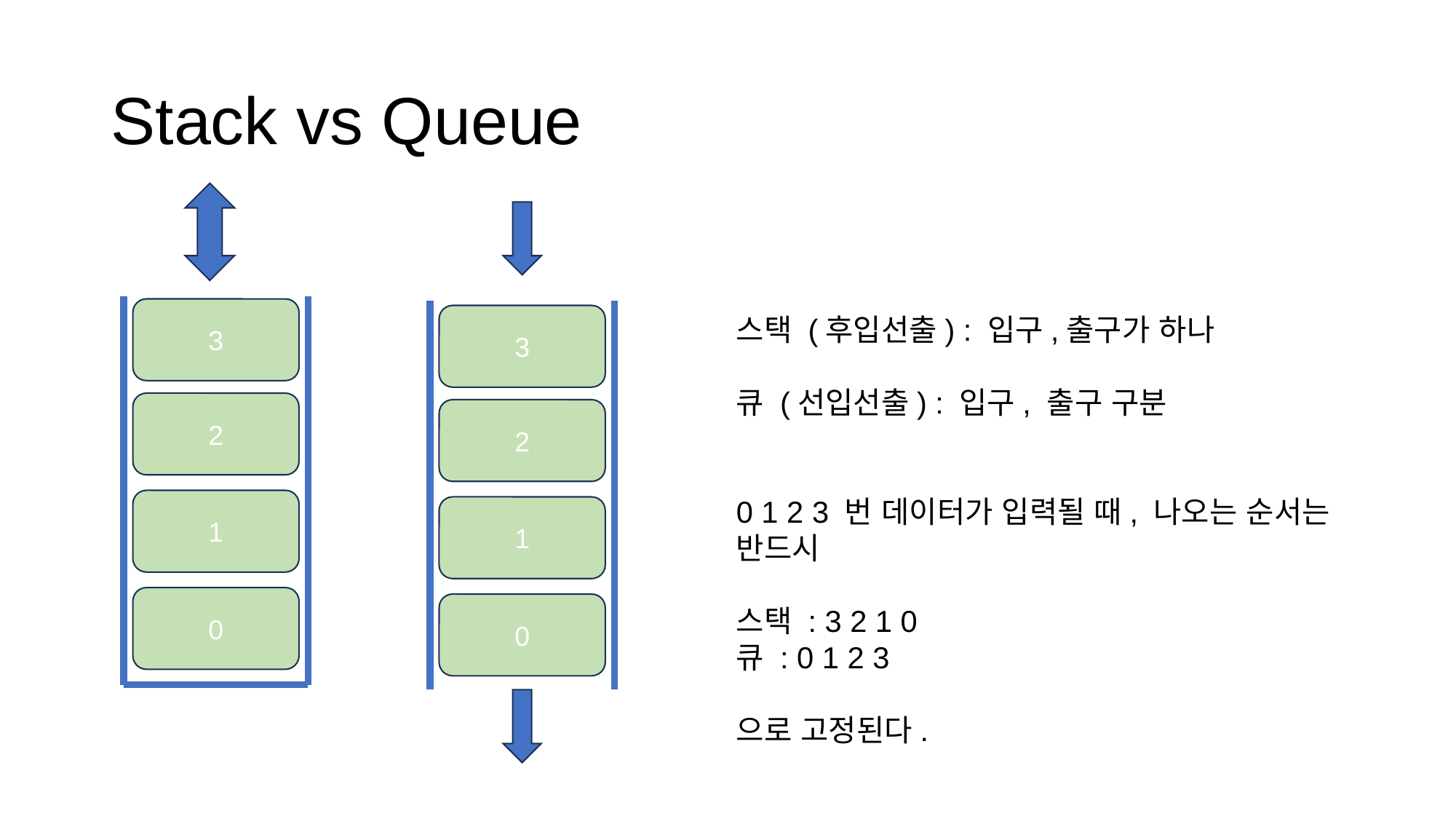

# Stack vs Queue

3
3
스택 (후입선출) : 입구,출구가 하나

큐 (선입선출) : 입구, 출구 구분

0 1 2 3 번 데이터가 입력될 때, 나오는 순서는 반드시

스택 : 3 2 1 0
큐 : 0 1 2 3

으로 고정된다.
2
2
1
1
0
0